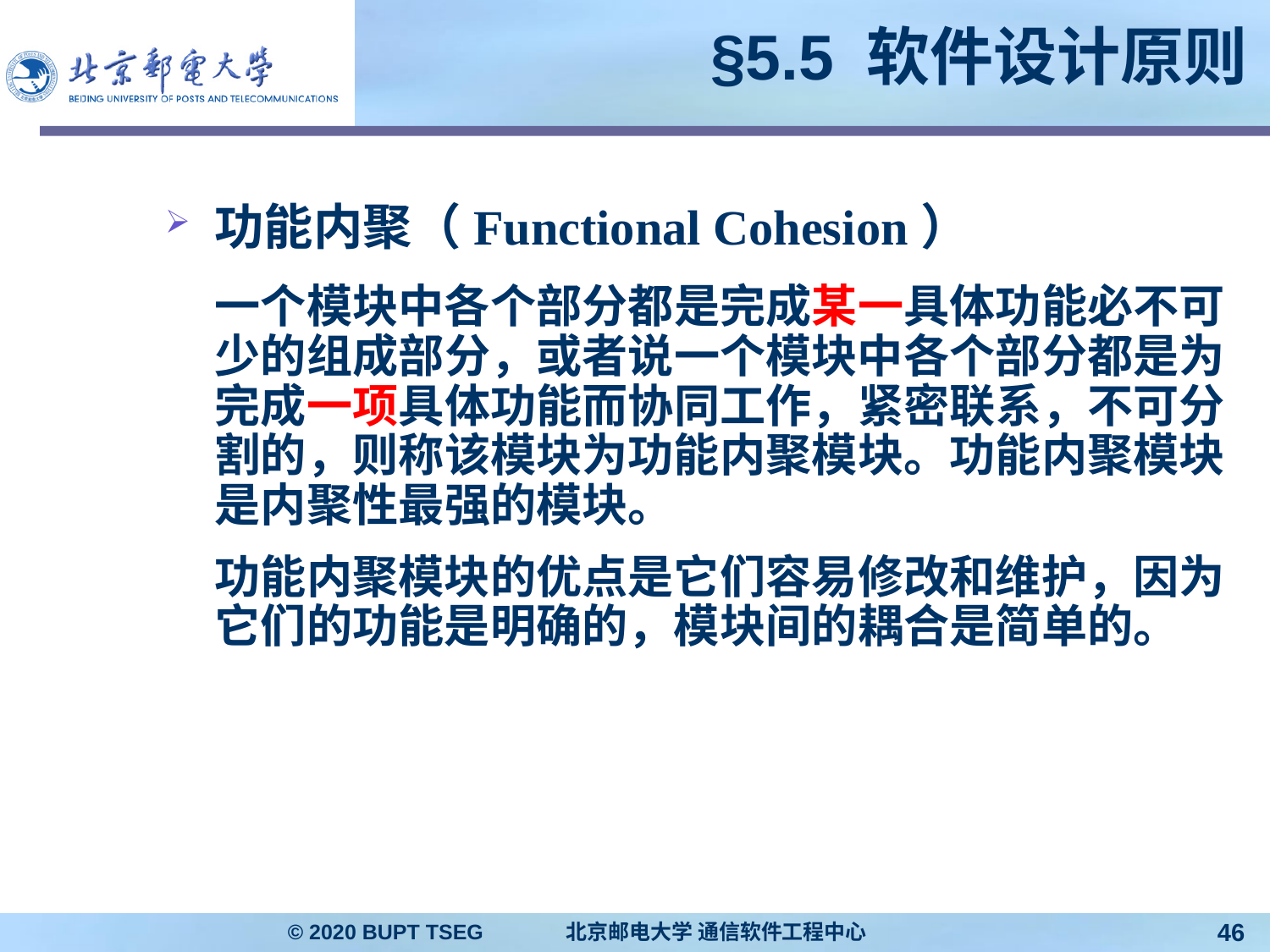

# §5.5 软件设计原则
功能内聚（Functional Cohesion）
	一个模块中各个部分都是完成某一具体功能必不可少的组成部分，或者说一个模块中各个部分都是为完成一项具体功能而协同工作，紧密联系，不可分割的，则称该模块为功能内聚模块。功能内聚模块是内聚性最强的模块。
	功能内聚模块的优点是它们容易修改和维护，因为它们的功能是明确的，模块间的耦合是简单的。
© 2020 BUPT TSEG             北京邮电大学 通信软件工程中心